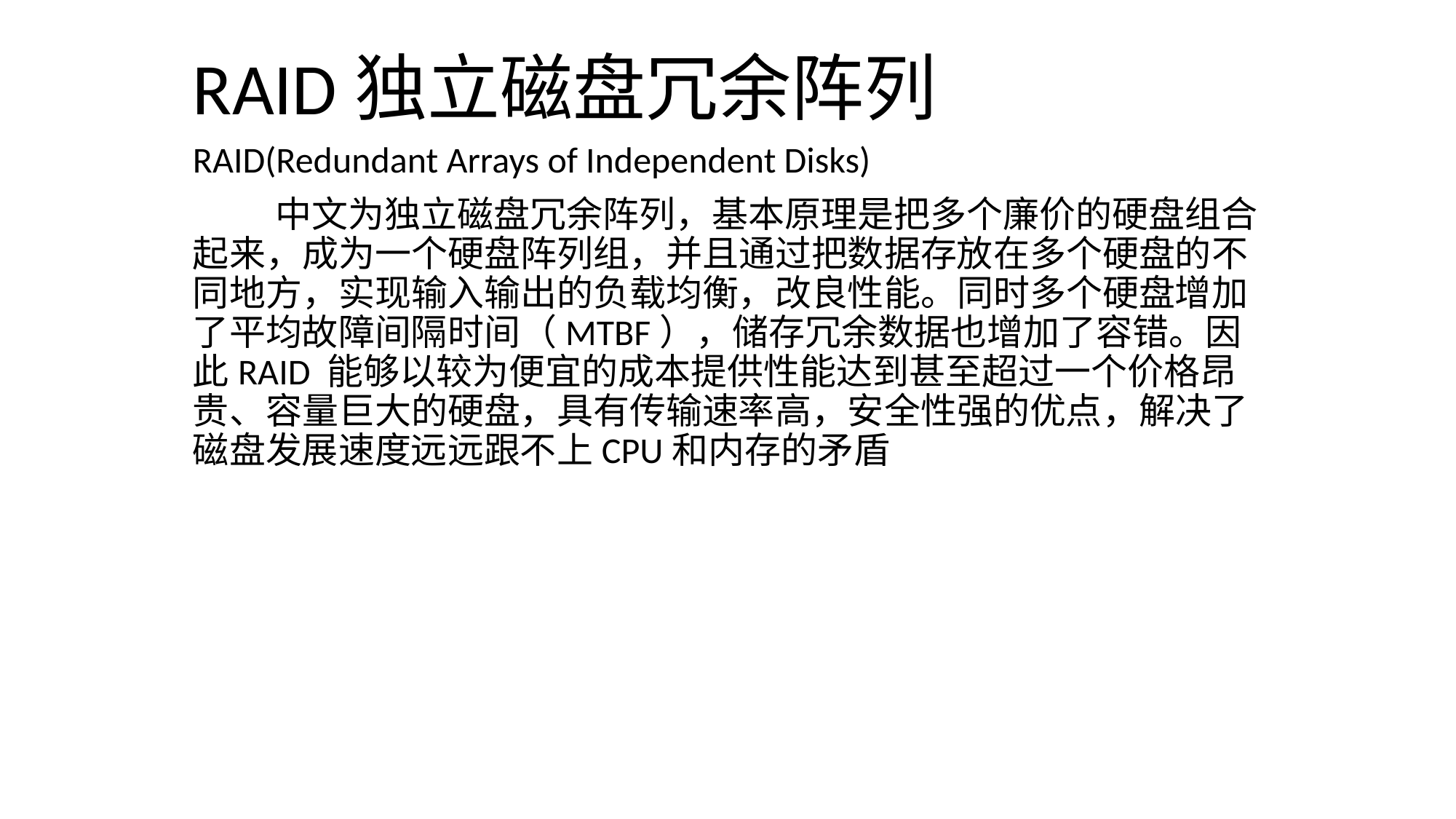

# RAID独立磁盘冗余阵列
RAID(Redundant Arrays of Independent Disks)
         中文为独立磁盘冗余阵列，基本原理是把多个廉价的硬盘组合起来，成为一个硬盘阵列组，并且通过把数据存放在多个硬盘的不同地方，实现输入输出的负载均衡，改良性能。同时多个硬盘增加了平均故障间隔时间（MTBF），储存冗余数据也增加了容错。因此RAID 能够以较为便宜的成本提供性能达到甚至超过一个价格昂贵、容量巨大的硬盘，具有传输速率高，安全性强的优点，解决了磁盘发展速度远远跟不上CPU和内存的矛盾